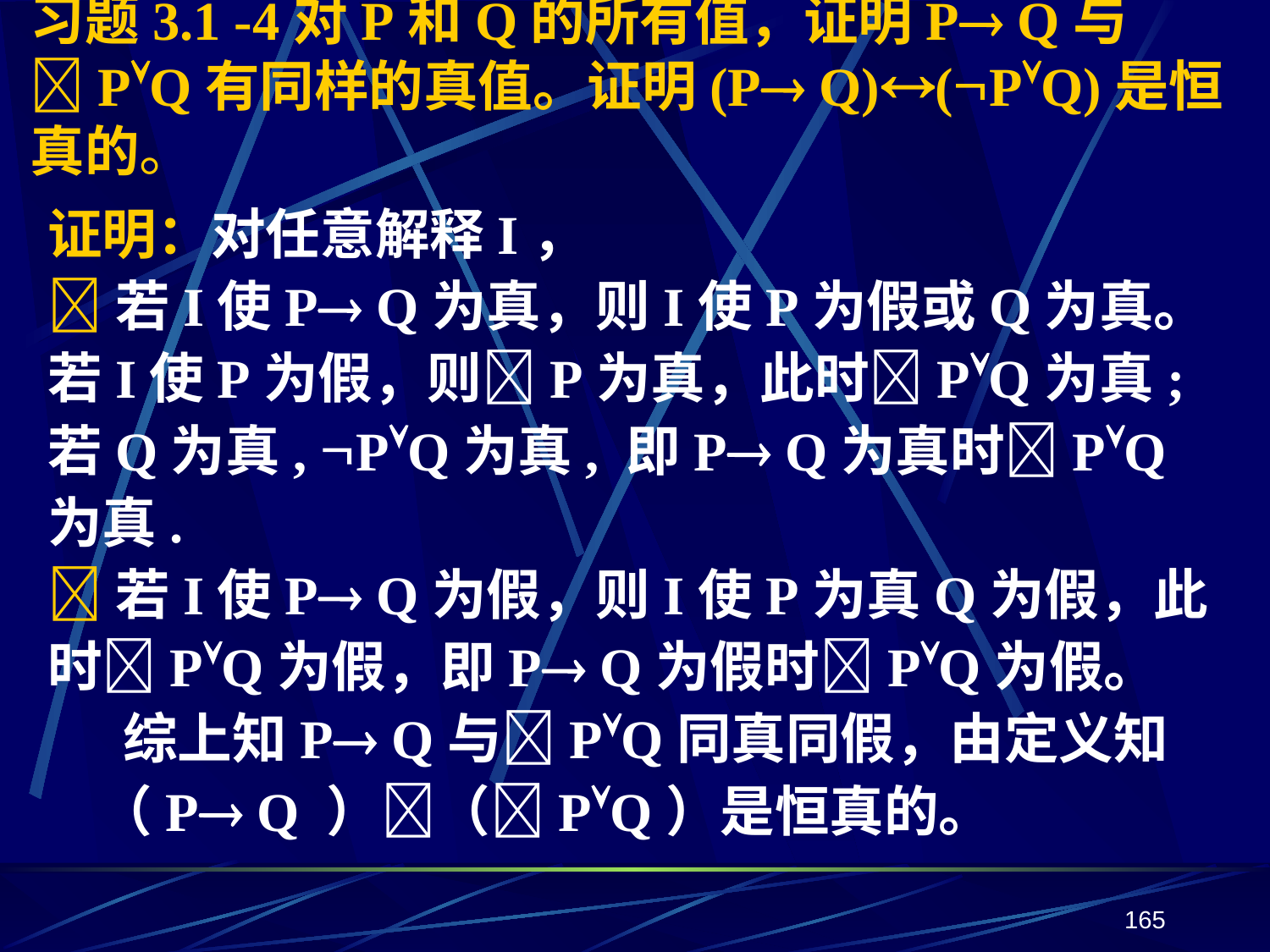

# 习题3.1 -4对P和Q的所有值，证明P→ Q与¬P∨Q有同样的真值。证明(P→ Q)↔(¬P∨Q)是恒真的。
证明：对任意解释I，
•若I使P→ Q为真，则I使P为假或Q为真。
若I使P为假，则¬P为真，此时¬P∨Q为真;
若Q为真, ¬P∨Q为真, 即P→ Q为真时¬P∨Q为真.
•若I使P→ Q为假，则I使P为真Q为假，此时¬P∨Q为假，即P→ Q为假时¬P∨Q为假。
     综上知P→ Q与¬P∨Q同真同假，由定义知
   （P→ Q ）↔（¬P∨Q）是恒真的。

165